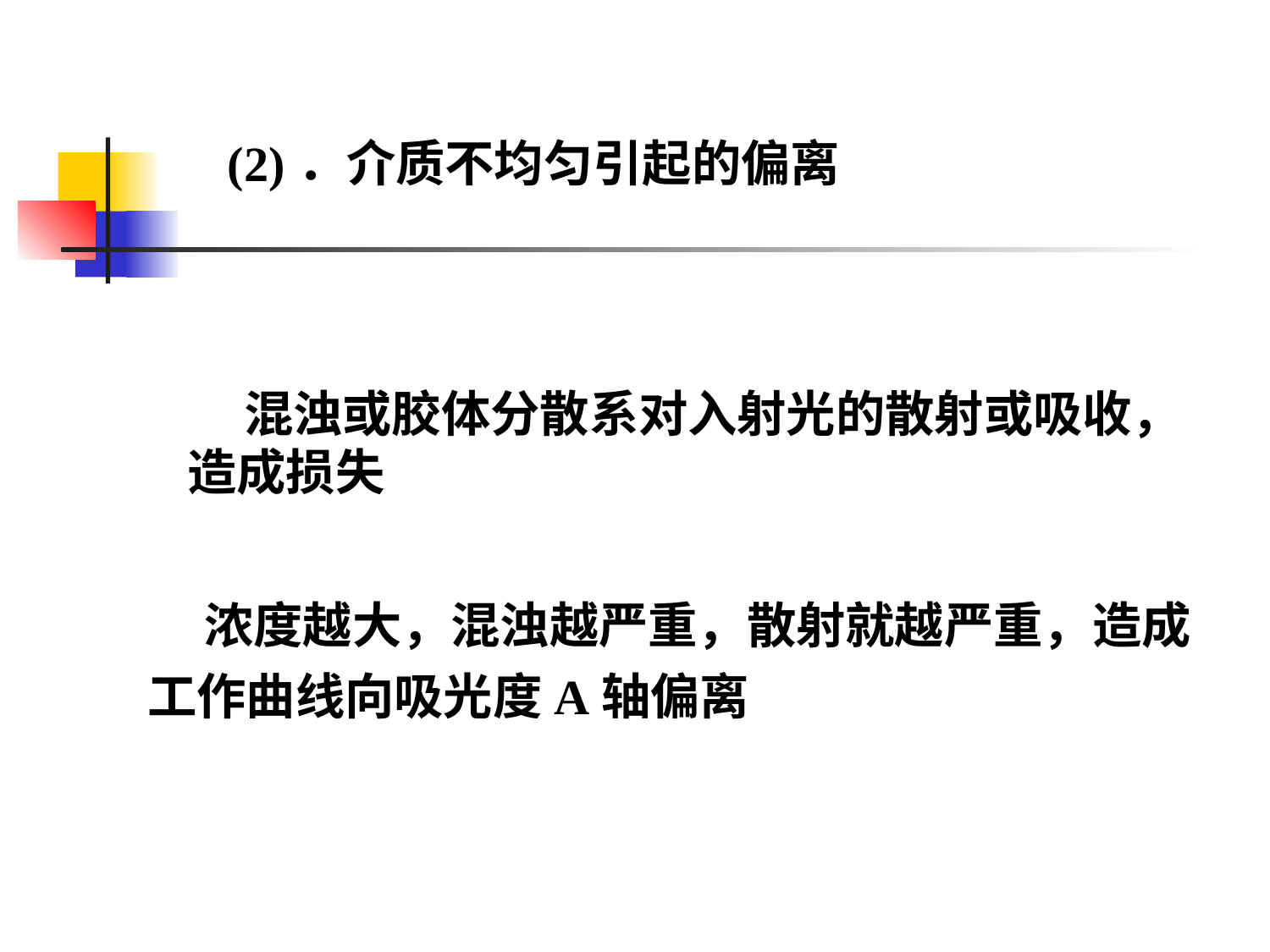

(2)．介质不均匀引起的偏离
    混浊或胶体分散系对入射光的散射或吸收，造成损失
    浓度越大，混浊越严重，散射就越严重，造成工作曲线向吸光度A轴偏离